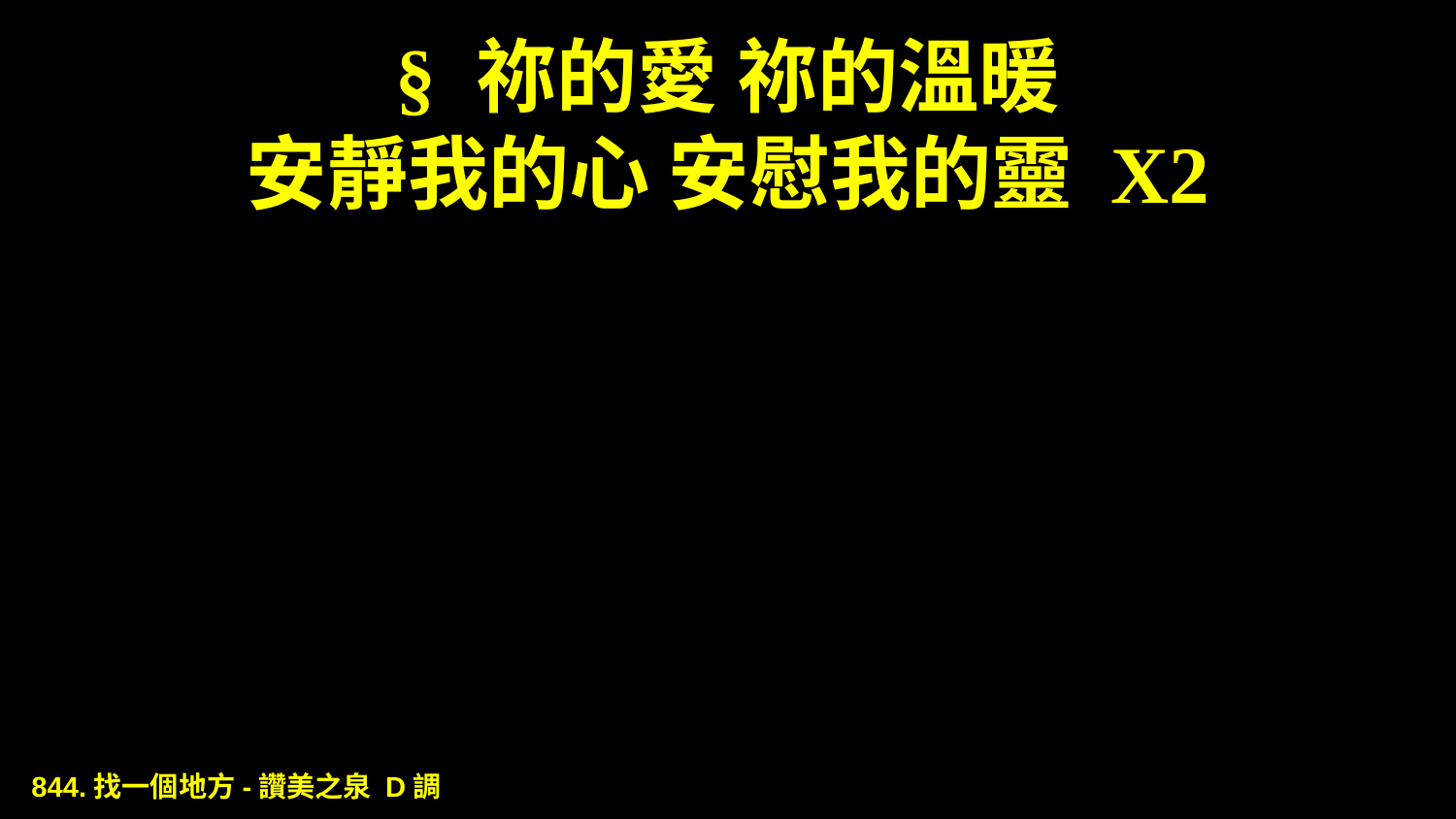

# § 祢的愛 祢的溫暖 安靜我的心 安慰我的靈 X2
844.找一個地方-讚美之泉 D調